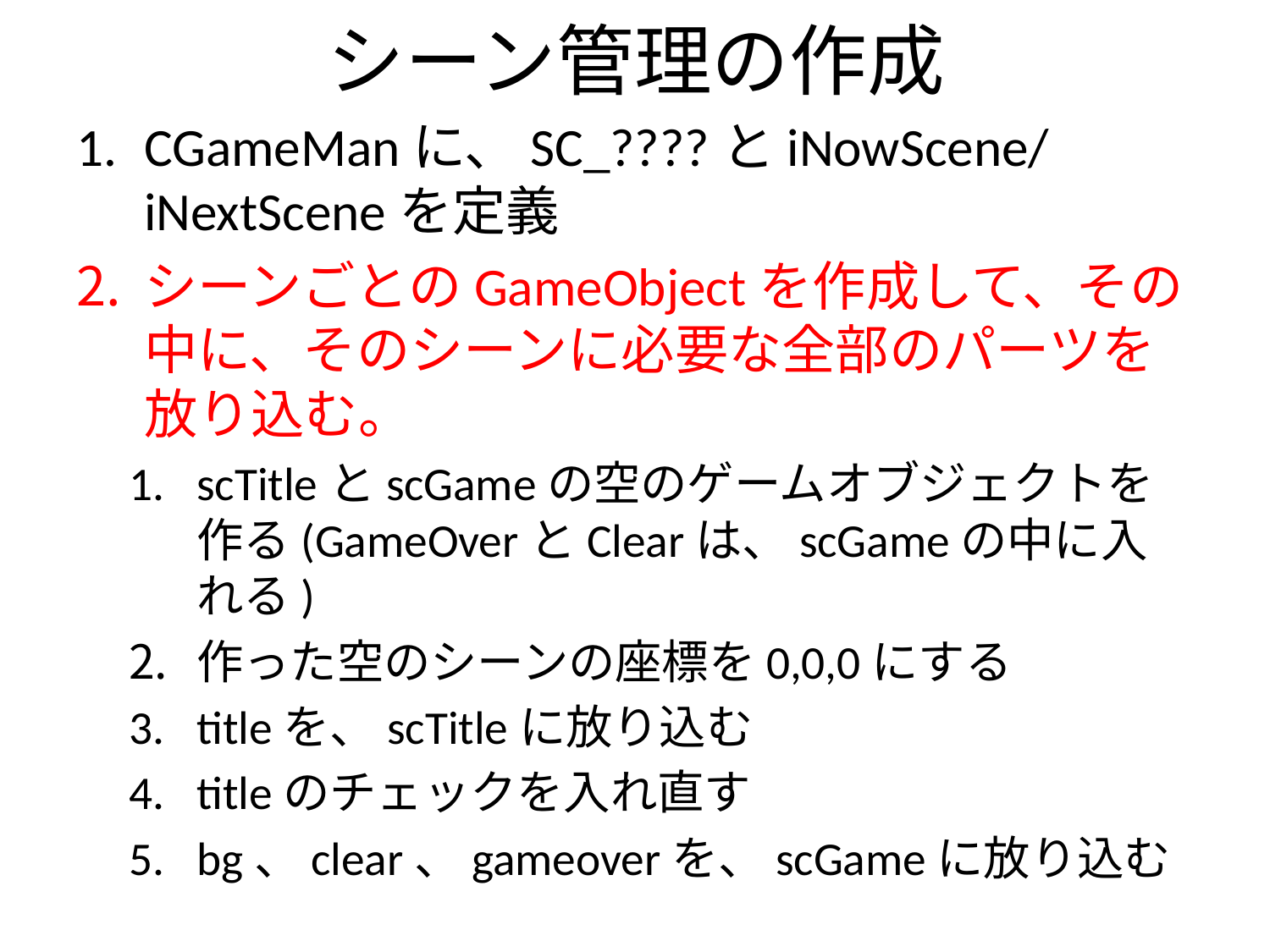

# シーン管理の作成
CGameManに、SC_????とiNowScene/iNextSceneを定義
シーンごとのGameObjectを作成して、その中に、そのシーンに必要な全部のパーツを放り込む。
scTitleとscGameの空のゲームオブジェクトを作る(GameOverとClearは、scGameの中に入れる)
作った空のシーンの座標を0,0,0にする
titleを、scTitleに放り込む
titleのチェックを入れ直す
bg、clear、gameoverを、scGameに放り込む